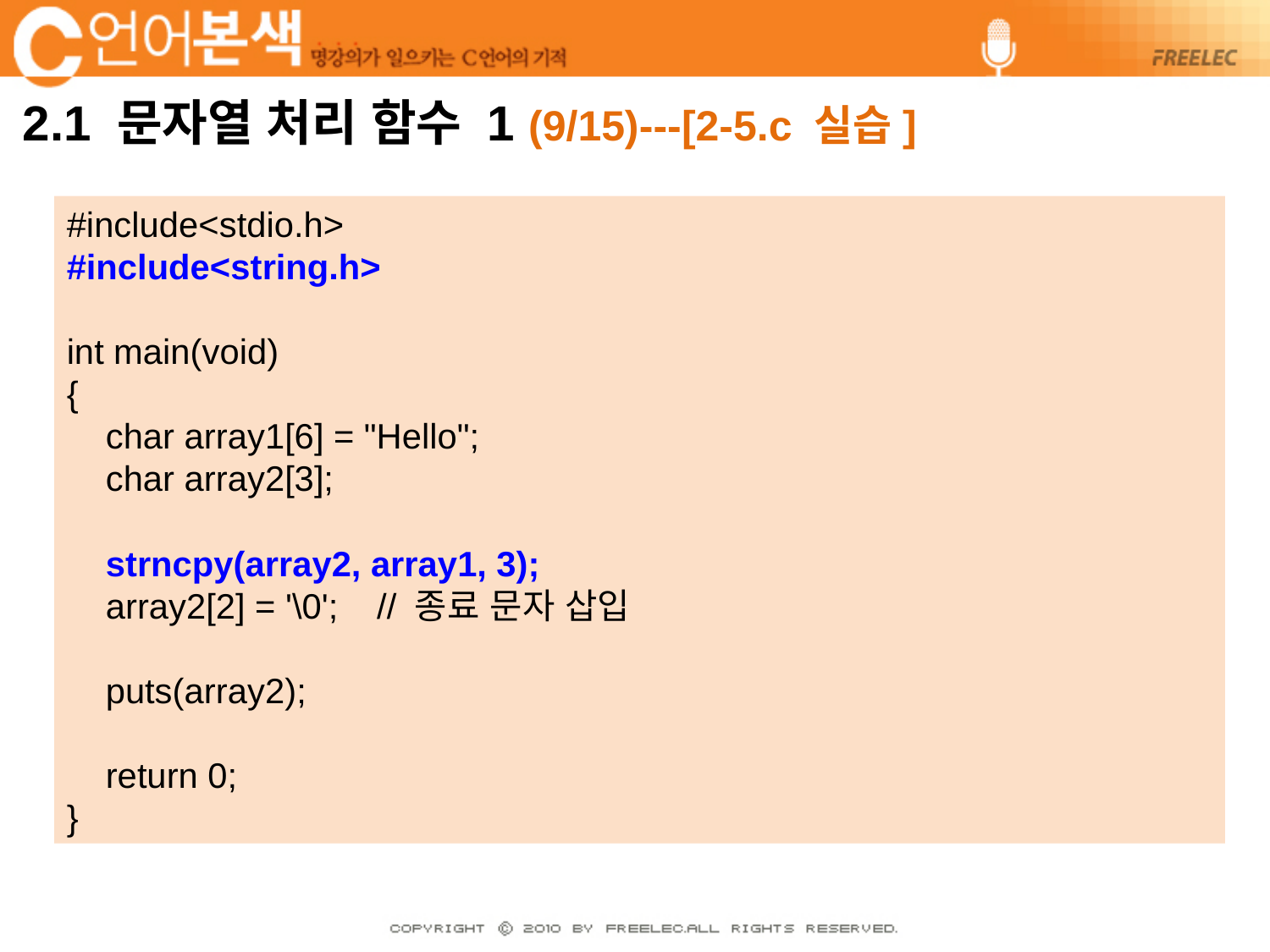

# 2.1 문자열 처리 함수 1 (9/15)---[2-5.c 실습]
#include<stdio.h>
#include<string.h>

int main(void)
{
    char array1[6] = "Hello";
    char array2[3];

    strncpy(array2, array1, 3);
    array2[2] = '\0';    // 종료 문자 삽입

    puts(array2);

    return 0;
}